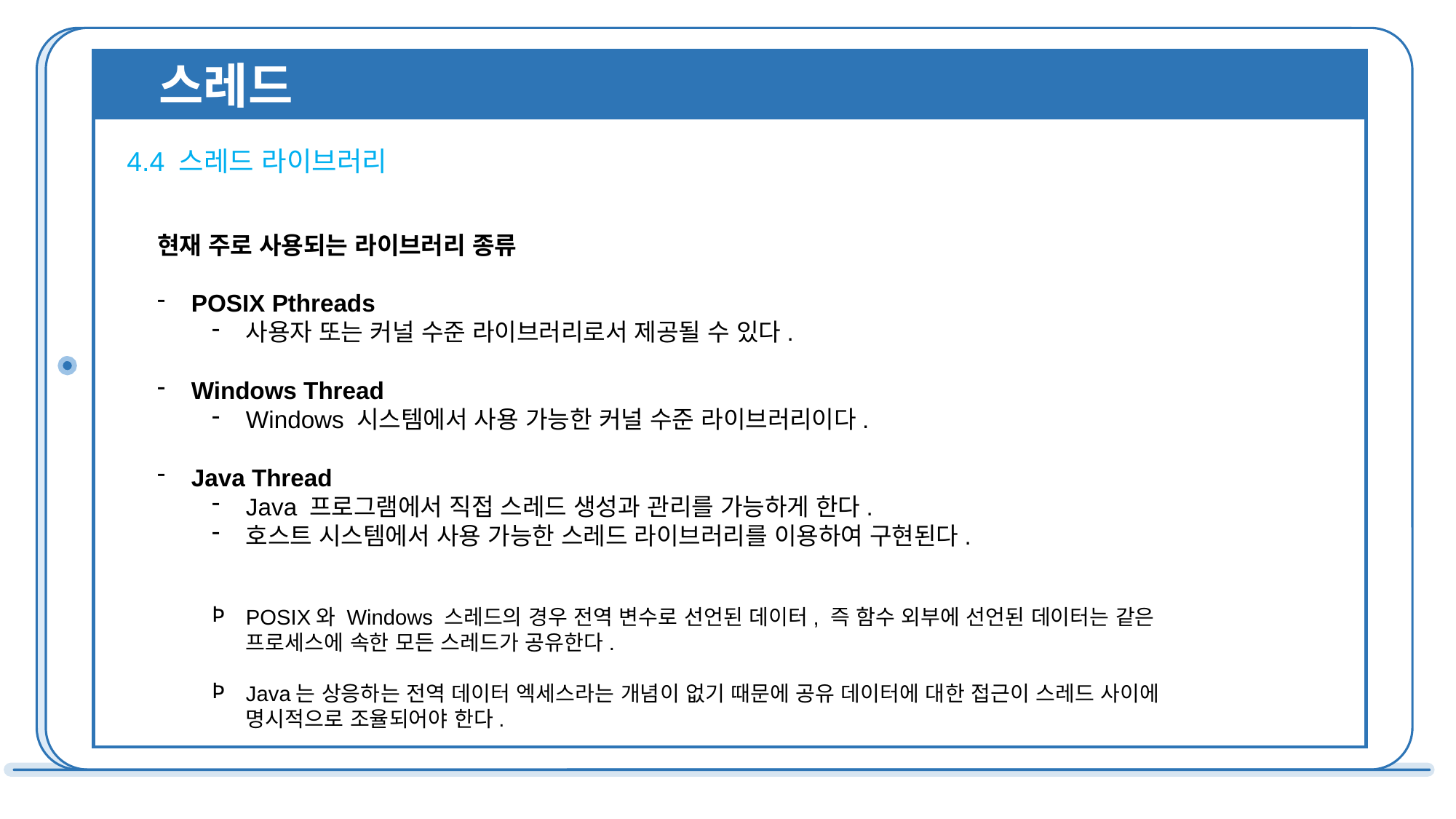

스레드

4.4 스레드 라이브러리
현재 주로 사용되는 라이브러리 종류

POSIX Pthreads
사용자 또는 커널 수준 라이브러리로서 제공될 수 있다.

Windows Thread
Windows 시스템에서 사용 가능한 커널 수준 라이브러리이다.

Java Thread
Java 프로그램에서 직접 스레드 생성과 관리를 가능하게 한다.
호스트 시스템에서 사용 가능한 스레드 라이브러리를 이용하여 구현된다.

POSIX와 Windows 스레드의 경우 전역 변수로 선언된 데이터, 즉 함수 외부에 선언된 데이터는 같은 프로세스에 속한 모든 스레드가 공유한다.

Java는 상응하는 전역 데이터 엑세스라는 개념이 없기 때문에 공유 데이터에 대한 접근이 스레드 사이에 명시적으로 조율되어야 한다.